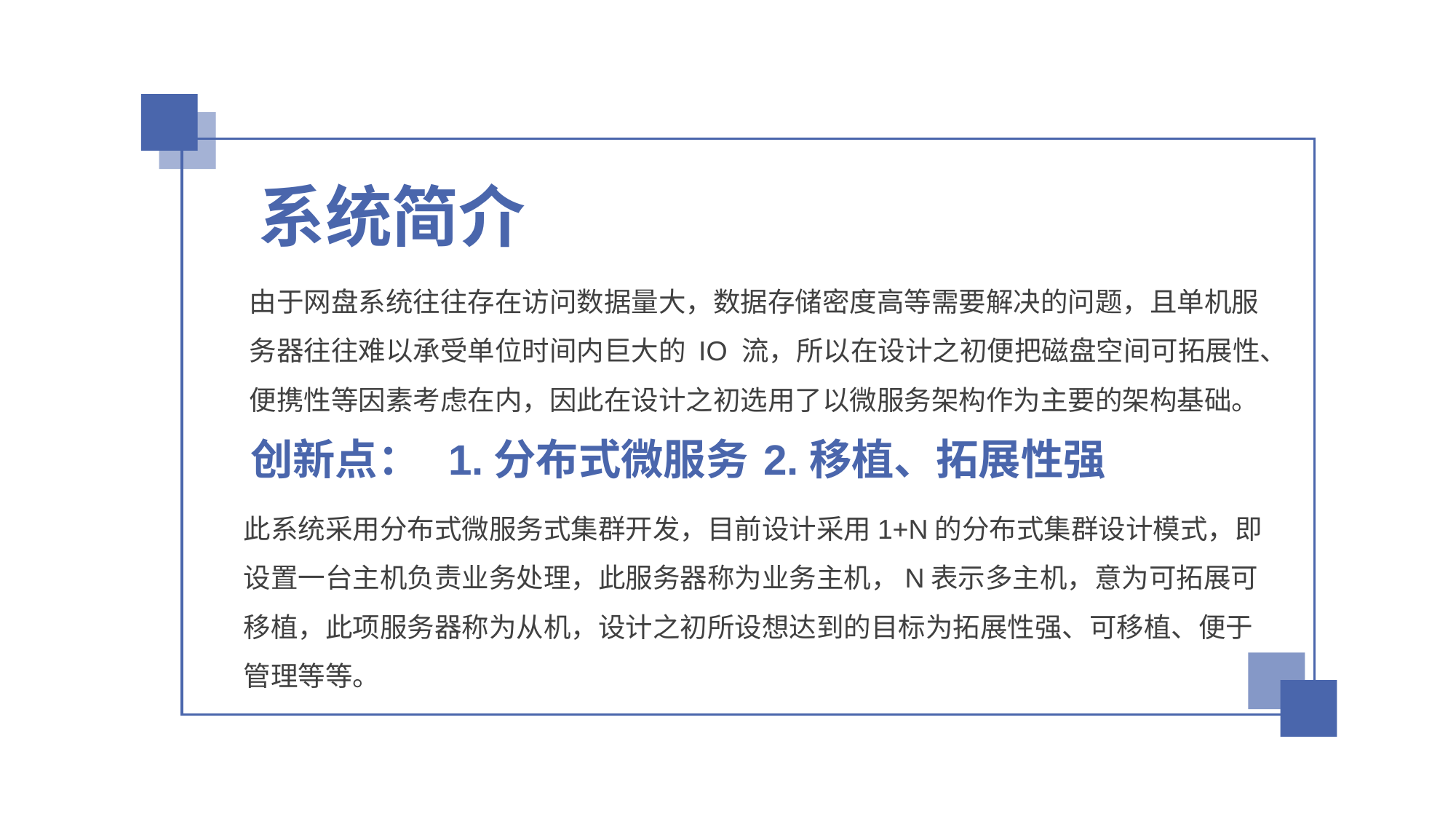

系统简介
由于网盘系统往往存在访问数据量大，数据存储密度高等需要解决的问题，且单机服务器往往难以承受单位时间内巨大的 IO 流，所以在设计之初便把磁盘空间可拓展性、便携性等因素考虑在内，因此在设计之初选用了以微服务架构作为主要的架构基础。
创新点：
1.分布式微服务
2.移植、拓展性强
此系统采用分布式微服务式集群开发，目前设计采用1+N的分布式集群设计模式，即设置一台主机负责业务处理，此服务器称为业务主机，N表示多主机，意为可拓展可移植，此项服务器称为从机，设计之初所设想达到的目标为拓展性强、可移植、便于管理等等。